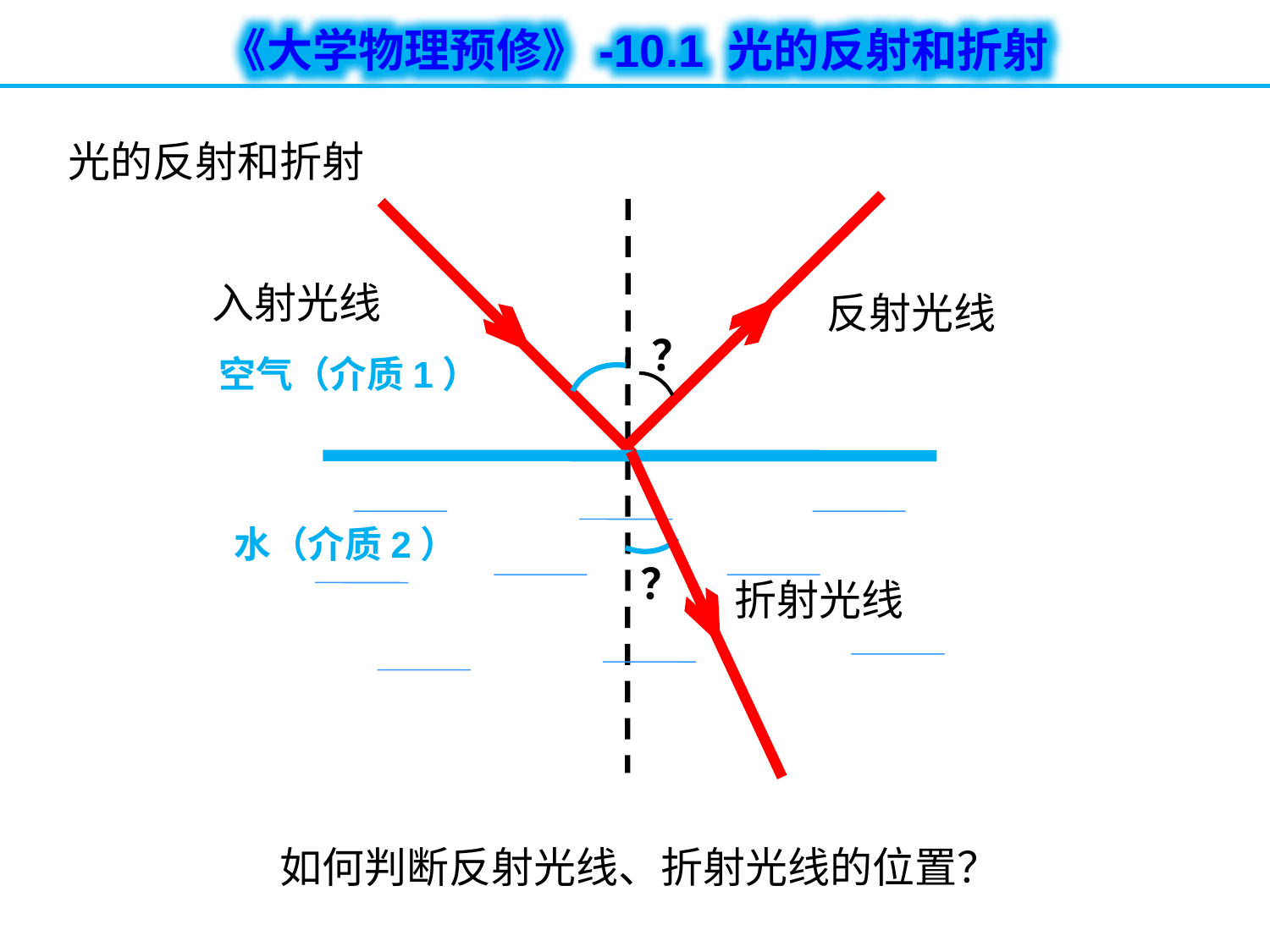

光的反射和折射

入射光线
反射光线
？
空气（介质1）

水（介质2）

？
折射光线
如何判断反射光线、折射光线的位置？